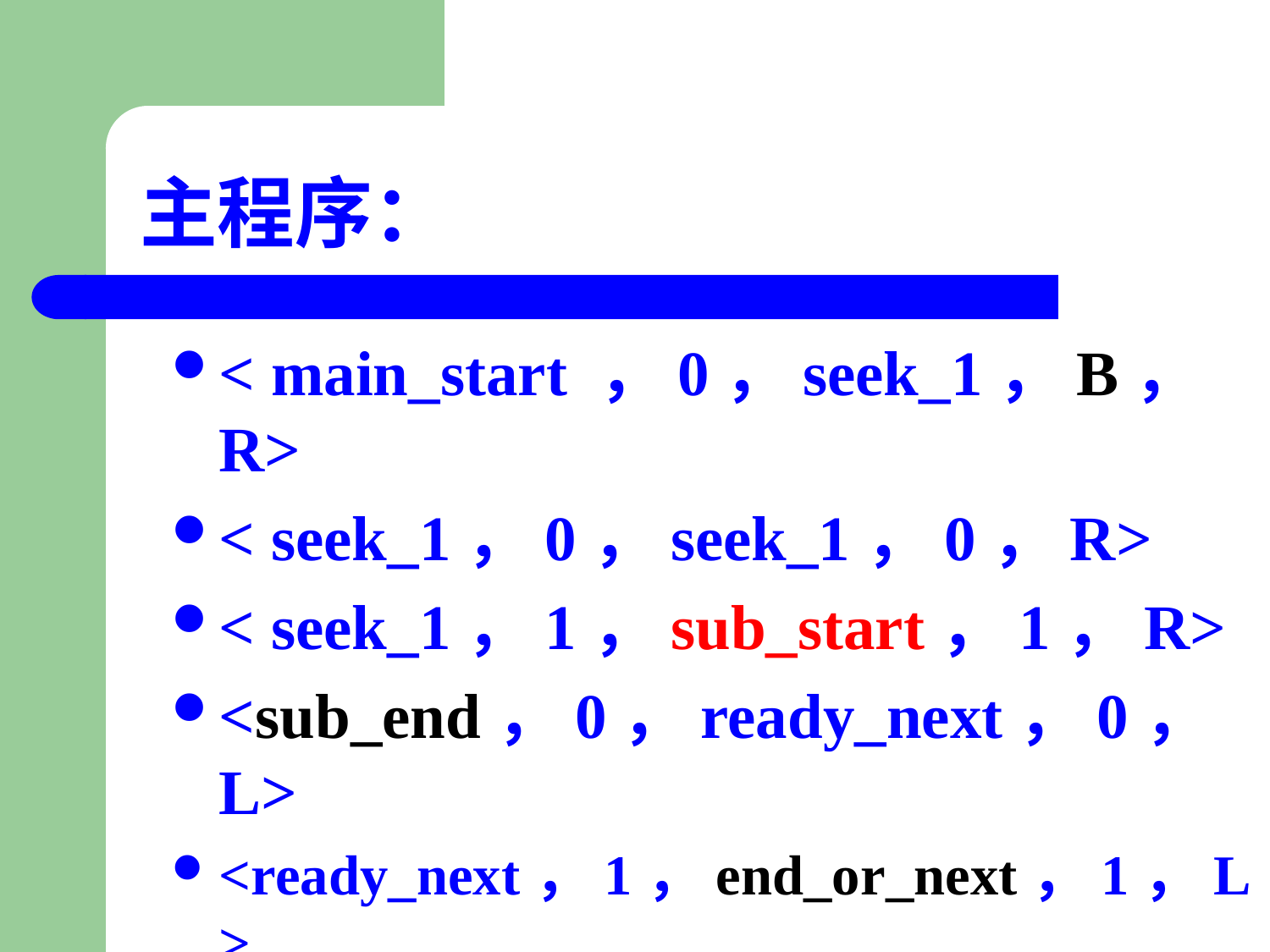

# 主程序：
< main_start ，0，seek_1，B，R>
< seek_1，0，seek_1，0，R>
< seek_1，1，sub_start，1，R>
<sub_end，0，ready_next，0，L>
<ready_next，1，end_or_next，1，L>
<end_or_next，0，next，0，L>
<next，0，next，0，L>